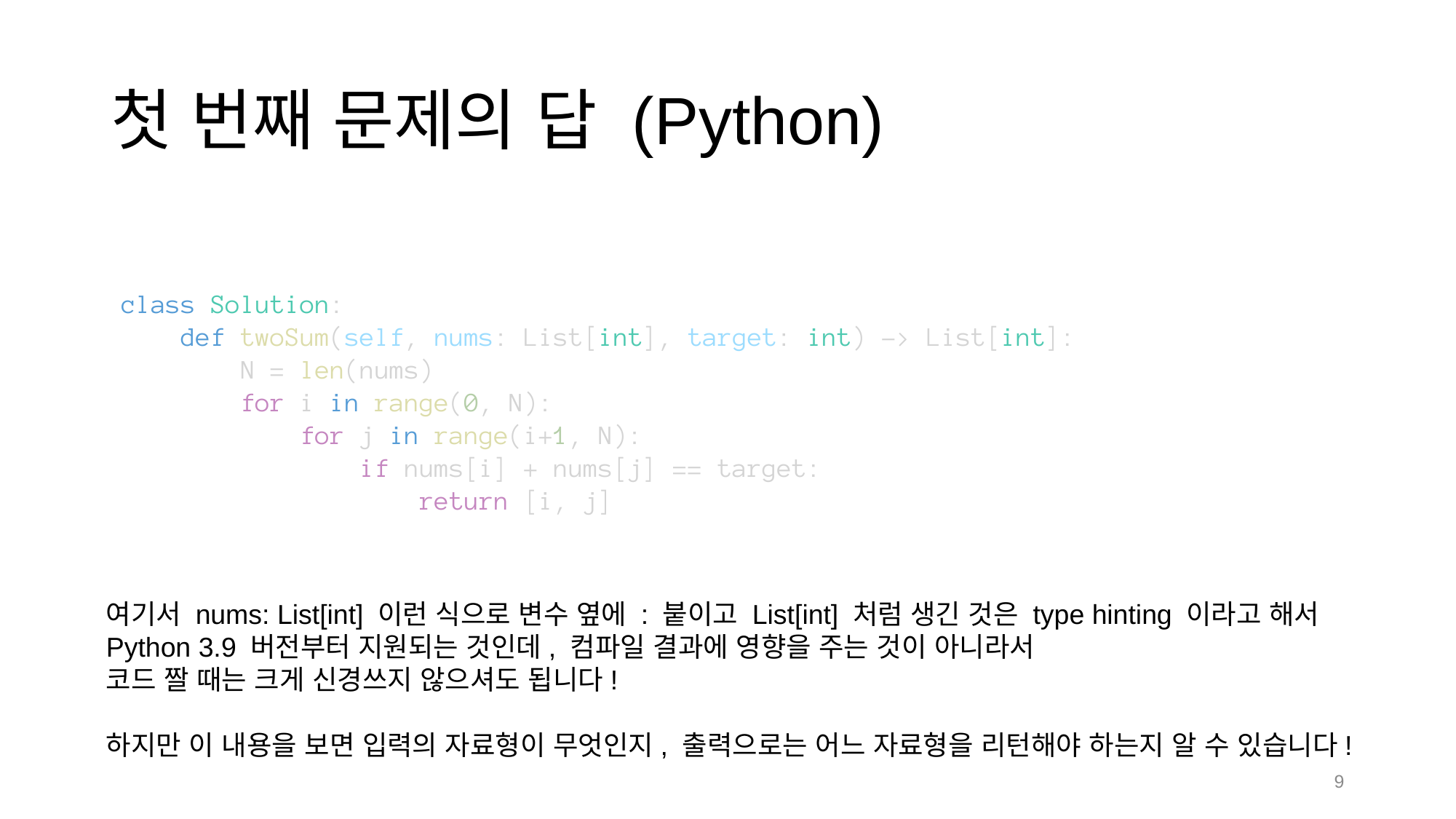

# 첫 번째 문제의 답 (Python)
class Solution:
    def twoSum(self, nums: List[int], target: int) -> List[int]:
        N = len(nums)
        for i in range(0, N):
            for j in range(i+1, N):
                if nums[i] + nums[j] == target:
                    return [i, j]
여기서 nums: List[int] 이런 식으로 변수 옆에 : 붙이고 List[int] 처럼 생긴 것은 type hinting 이라고 해서
Python 3.9 버전부터 지원되는 것인데, 컴파일 결과에 영향을 주는 것이 아니라서
코드 짤 때는 크게 신경쓰지 않으셔도 됩니다!

하지만 이 내용을 보면 입력의 자료형이 무엇인지, 출력으로는 어느 자료형을 리턴해야 하는지 알 수 있습니다!
9